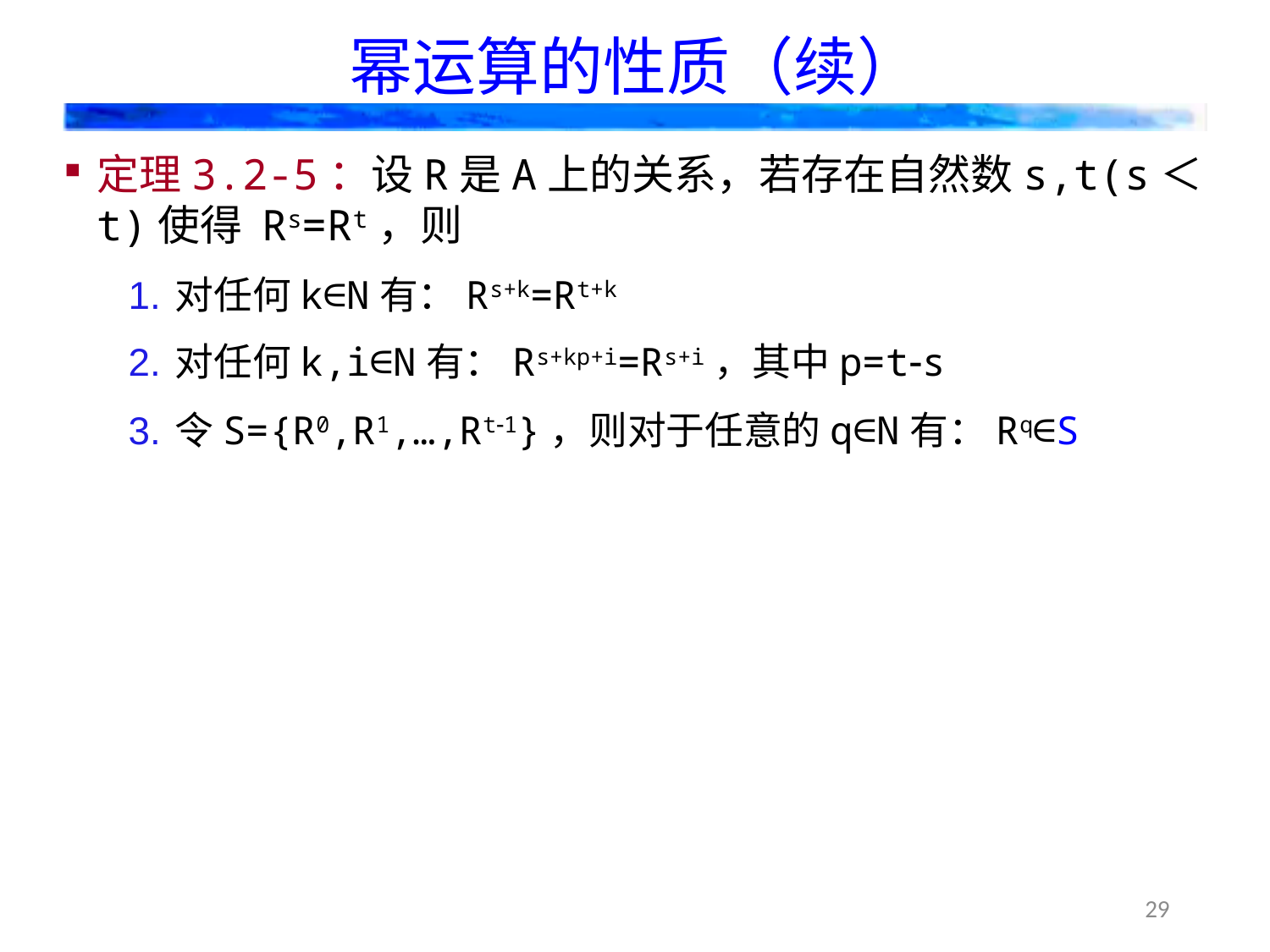

# 幂运算的性质（续）
定理3.2-5：设R是A上的关系，若存在自然数s,t(s＜t)使得 Rs=Rt，则
对任何k∈N有：Rs+k=Rt+k
对任何k,i∈N有：Rs+kp+i=Rs+i，其中p=t−s
令S={R0,R1,…,Rt−1}，则对于任意的q∈N有：Rq∈S
29